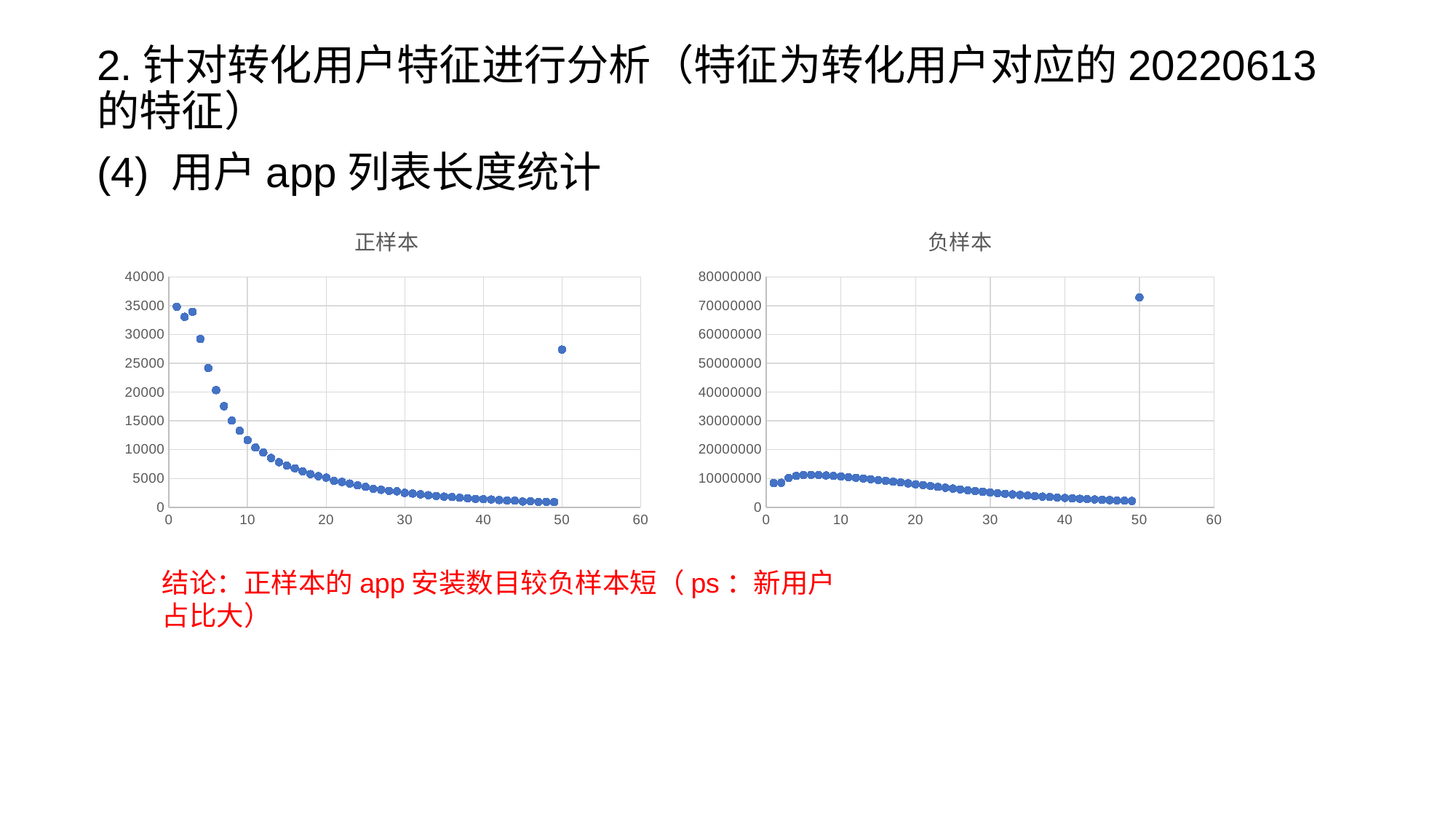

2.针对转化用户特征进行分析（特征为转化用户对应的20220613的特征）
(4) 用户app列表长度统计

### Chart: 正样本

| Category |  |
|---|---|

### Chart: 负样本

| Category |  |
|---|---|
结论：正样本的app安装数目较负样本短（ps：新用户占比大）